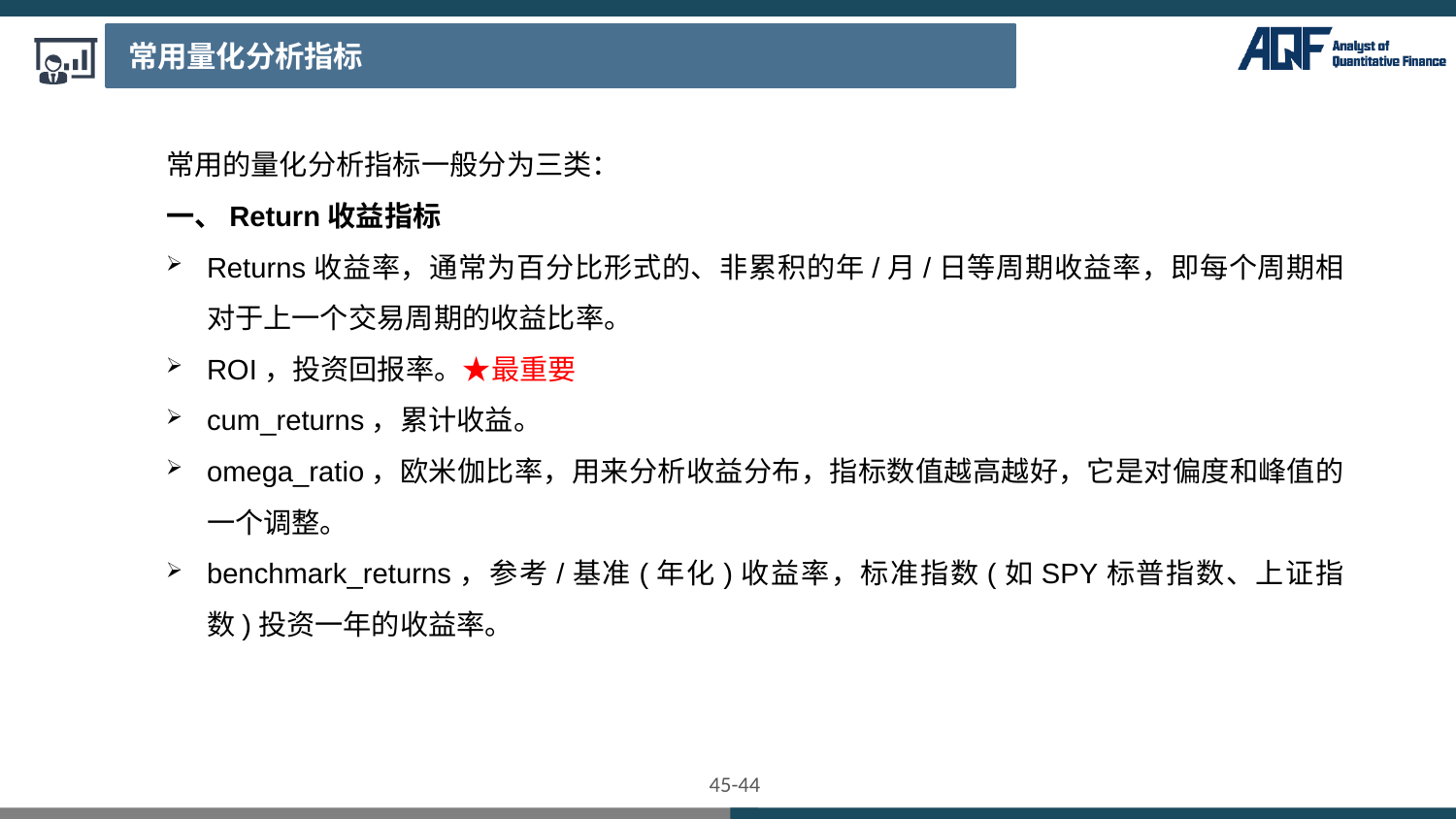

常用量化分析指标
常用的量化分析指标一般分为三类：
一、Return收益指标
Returns收益率，通常为百分比形式的、非累积的年/月/日等周期收益率，即每个周期相对于上一个交易周期的收益比率。
ROI，投资回报率。★最重要
cum_returns，累计收益。
omega_ratio，欧米伽比率，用来分析收益分布，指标数值越高越好，它是对偏度和峰值的一个调整。
benchmark_returns，参考/基准(年化)收益率，标准指数(如SPY标普指数、上证指数)投资一年的收益率。